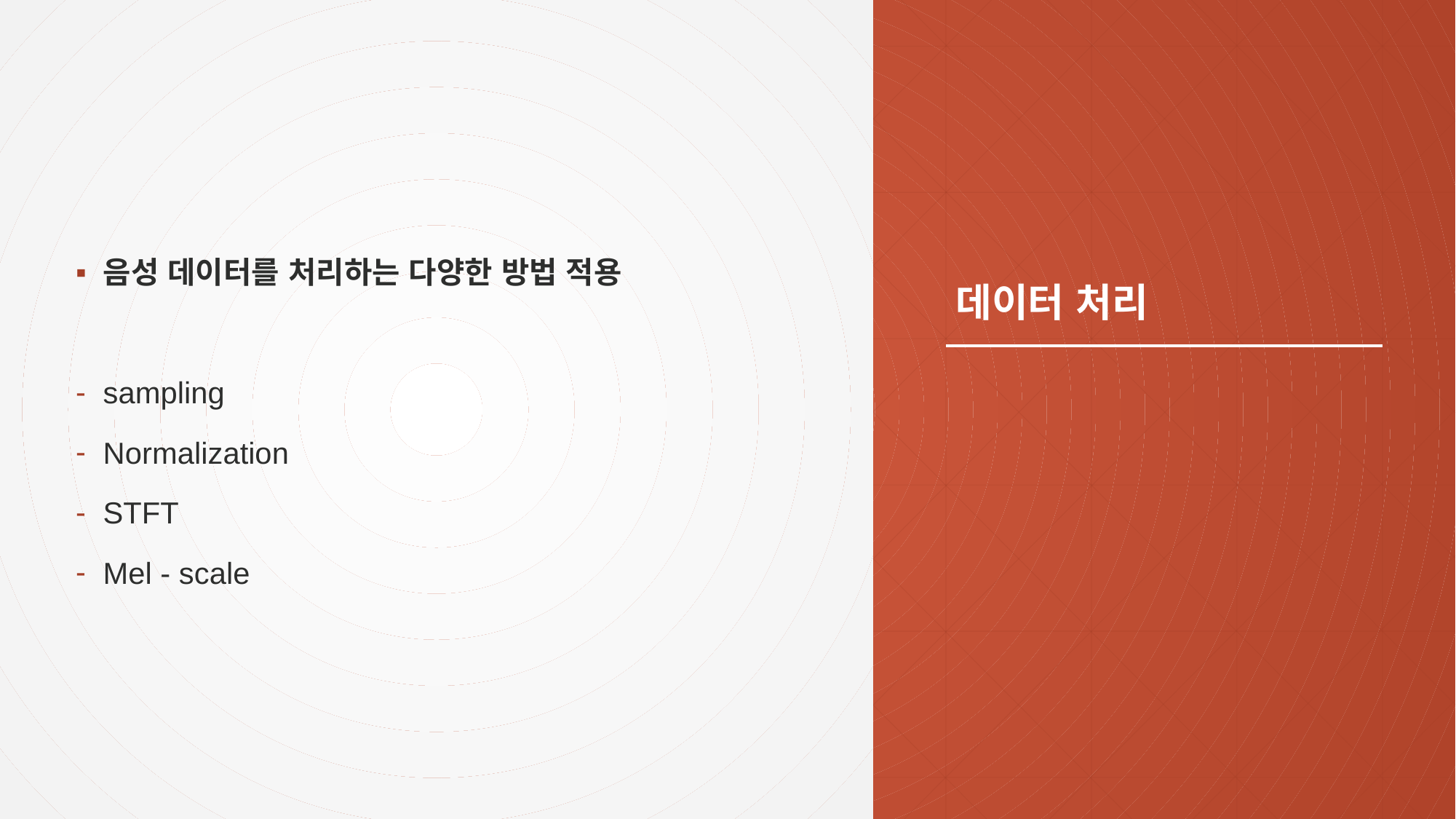

음성 데이터를 처리하는 다양한 방법 적용

sampling
Normalization
STFT
Mel - scale
# 데이터 처리